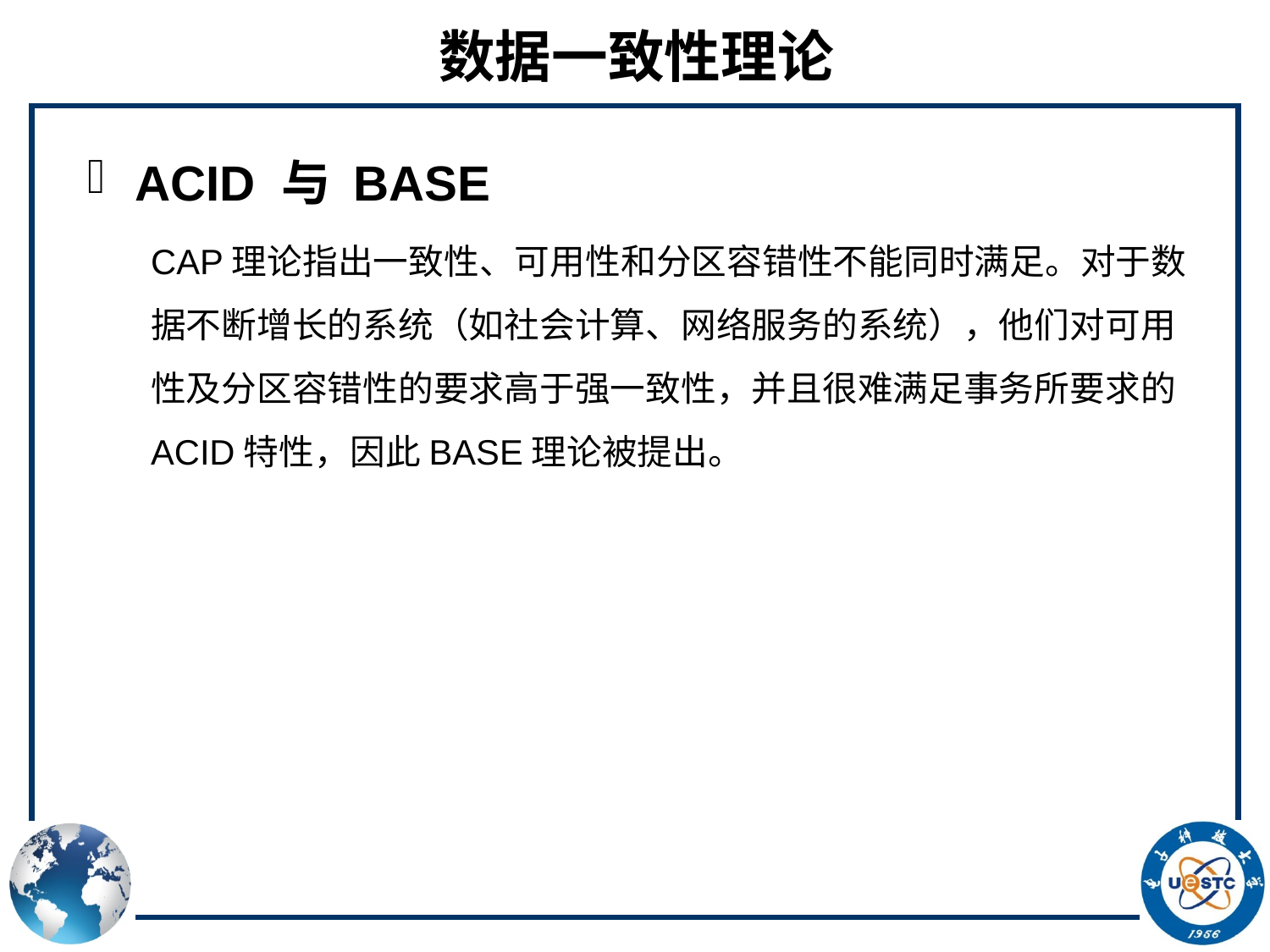

# 数据一致性理论
ACID 与 BASE
CAP理论指出一致性、可用性和分区容错性不能同时满足。对于数据不断增长的系统（如社会计算、网络服务的系统），他们对可用性及分区容错性的要求高于强一致性，并且很难满足事务所要求的ACID特性，因此BASE理论被提出。